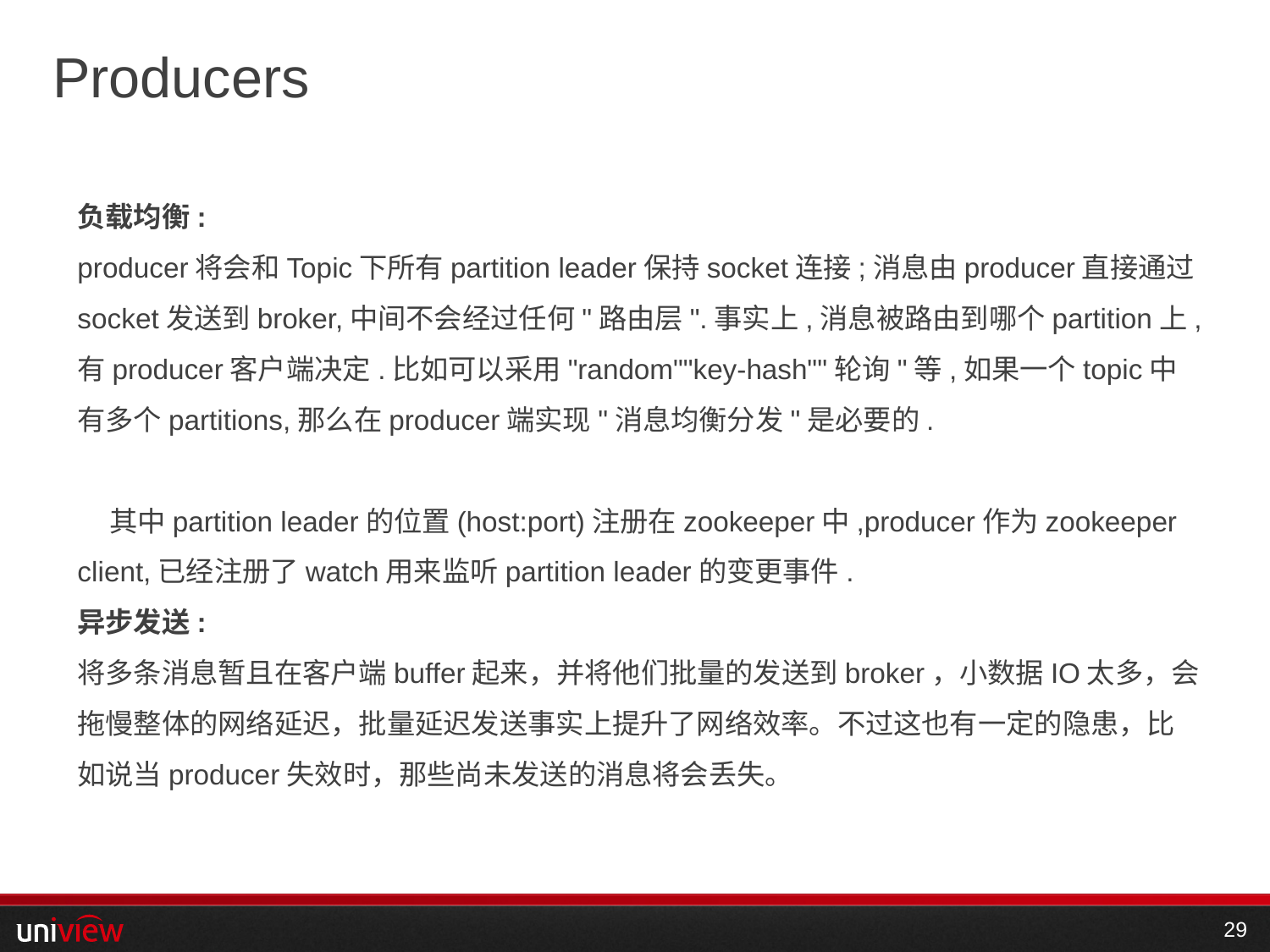

# Producers
负载均衡:
producer将会和Topic下所有partition leader保持socket连接;消息由producer直接通过socket发送到broker,中间不会经过任何"路由层".事实上,消息被路由到哪个partition上,有producer客户端决定.比如可以采用"random""key-hash""轮询"等,如果一个topic中有多个partitions,那么在producer端实现"消息均衡分发"是必要的.

    其中partition leader的位置(host:port)注册在zookeeper中,producer作为zookeeper client,已经注册了watch用来监听partition leader的变更事件.
异步发送:
将多条消息暂且在客户端buffer起来，并将他们批量的发送到broker，小数据IO太多，会拖慢整体的网络延迟，批量延迟发送事实上提升了网络效率。不过这也有一定的隐患，比如说当producer失效时，那些尚未发送的消息将会丢失。